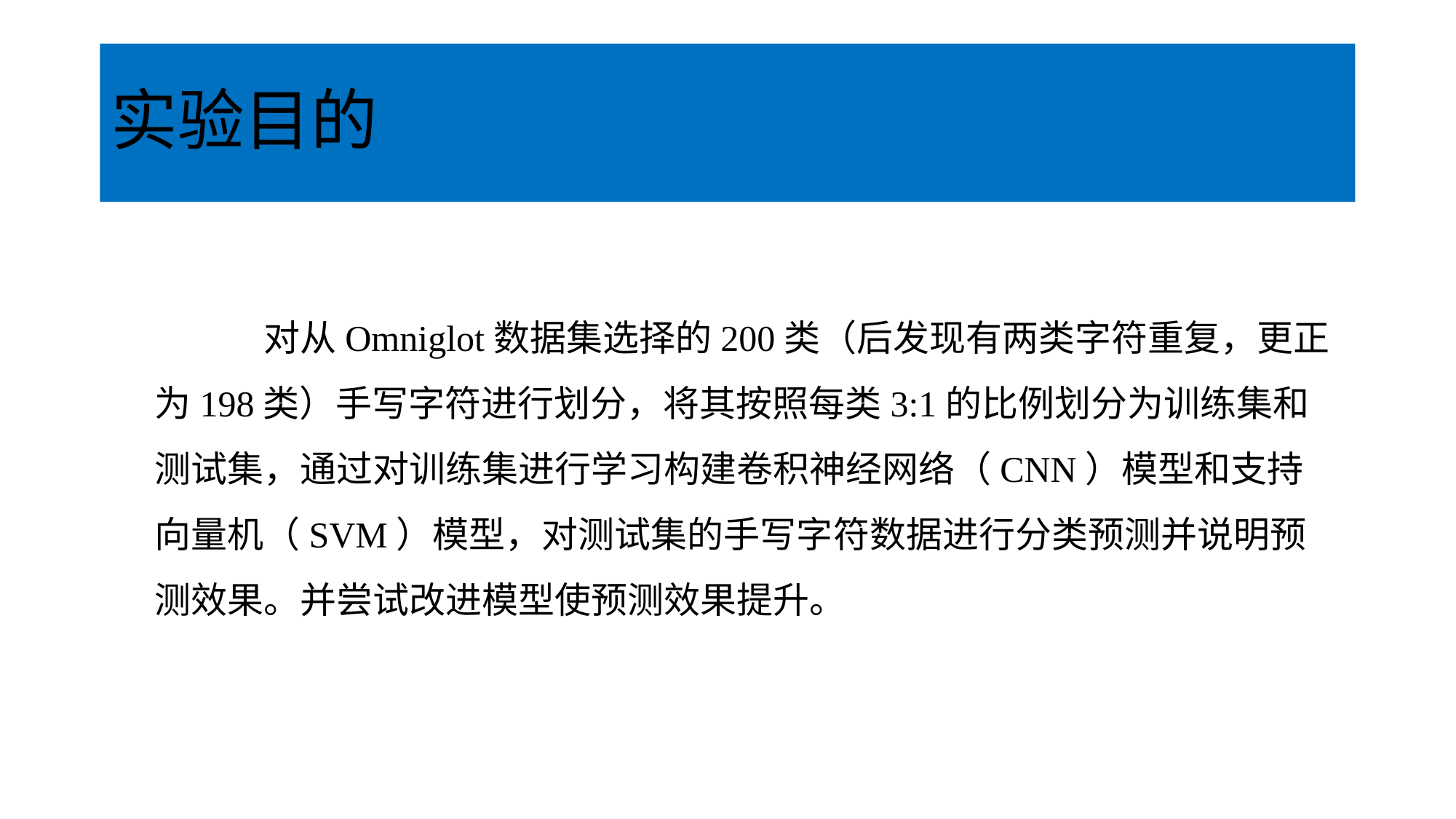

# 实验目的
	对从Omniglot数据集选择的200类（后发现有两类字符重复，更正为198类）手写字符进行划分，将其按照每类3:1的比例划分为训练集和测试集，通过对训练集进行学习构建卷积神经网络（CNN）模型和支持向量机（SVM）模型，对测试集的手写字符数据进行分类预测并说明预测效果。并尝试改进模型使预测效果提升。